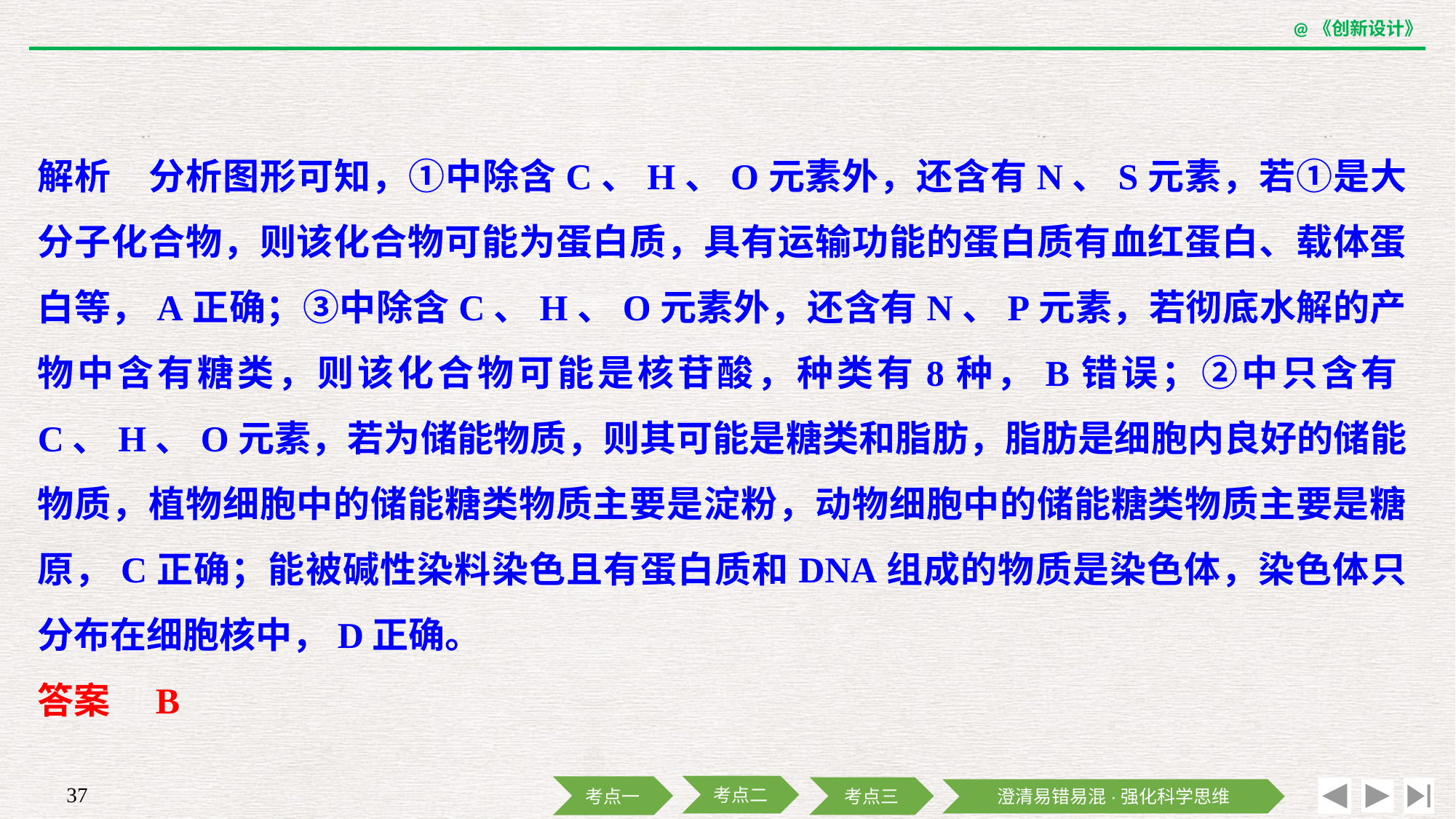

解析　分析图形可知，①中除含C、H、O元素外，还含有N、S元素，若①是大分子化合物，则该化合物可能为蛋白质，具有运输功能的蛋白质有血红蛋白、载体蛋白等，A正确；③中除含C、H、O元素外，还含有N、P元素，若彻底水解的产物中含有糖类，则该化合物可能是核苷酸，种类有8种，B错误；②中只含有C、H、O元素，若为储能物质，则其可能是糖类和脂肪，脂肪是细胞内良好的储能物质，植物细胞中的储能糖类物质主要是淀粉，动物细胞中的储能糖类物质主要是糖原，C正确；能被碱性染料染色且有蛋白质和DNA组成的物质是染色体，染色体只分布在细胞核中，D正确。
答案　B